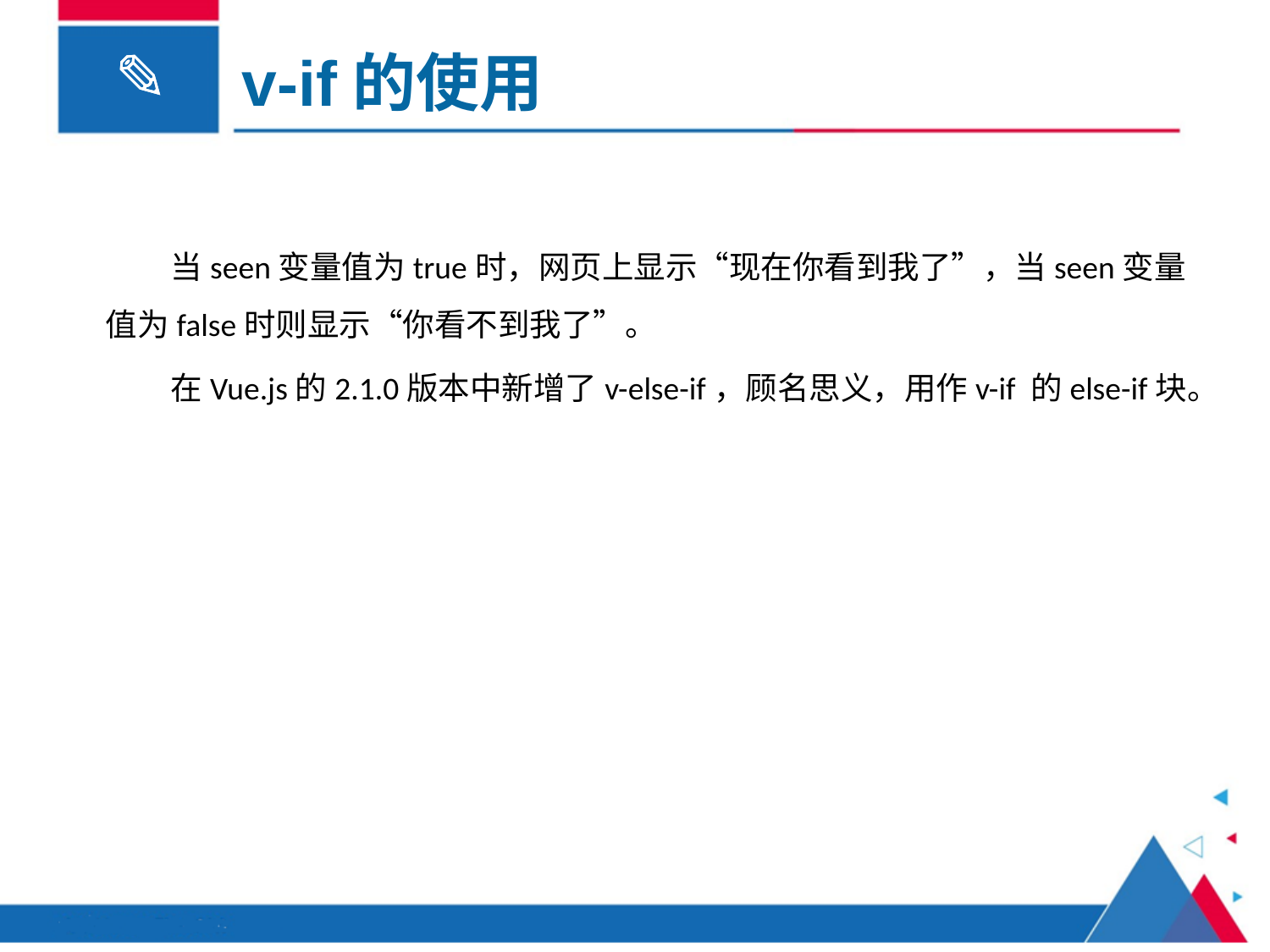

v-if的使用
        当seen变量值为true时，网页上显示“现在你看到我了”，当seen变量值为false时则显示“你看不到我了”。
        在Vue.js的2.1.0版本中新增了v-else-if，顾名思义，用作v-if 的else-if块。